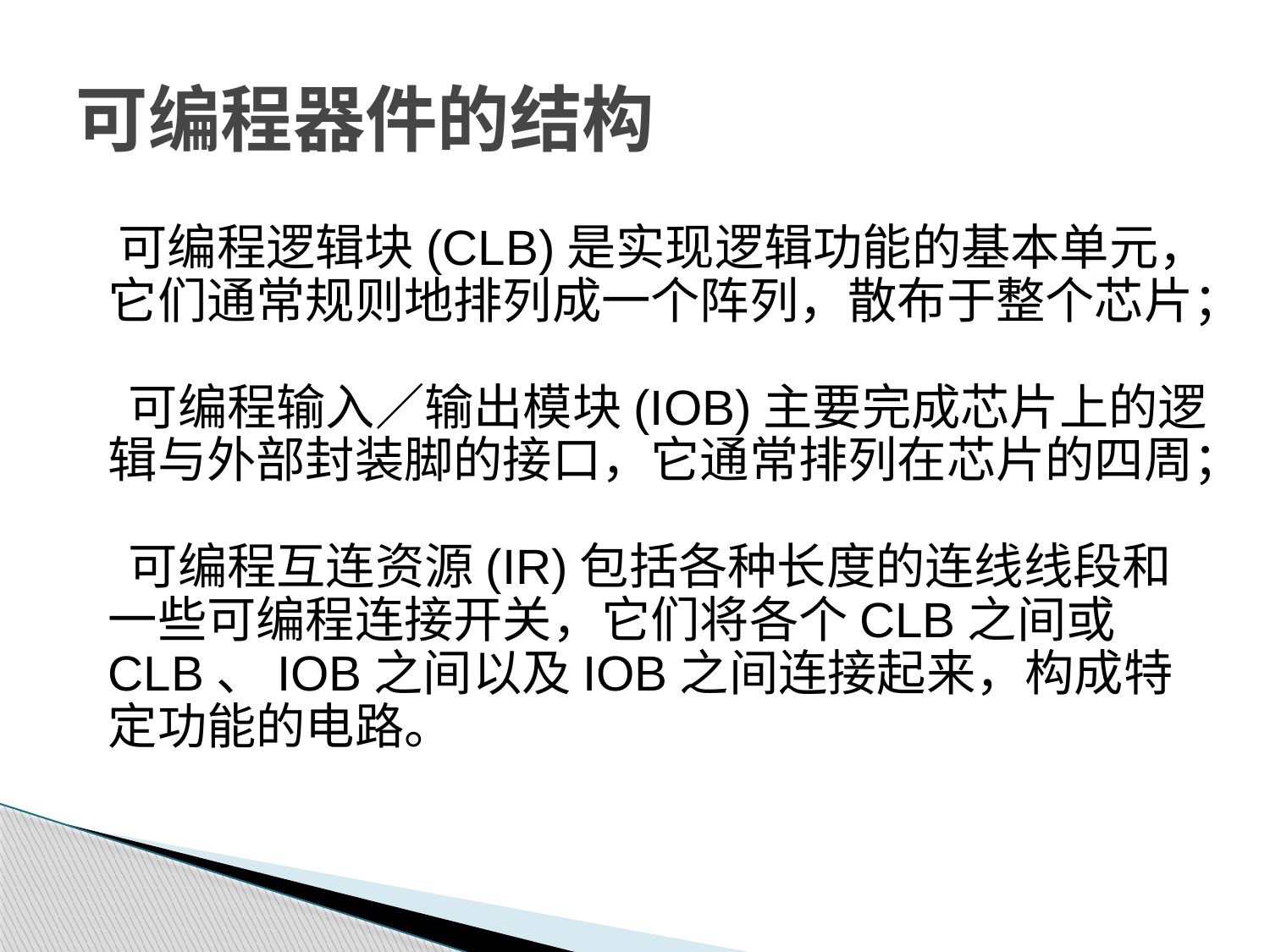

# 可编程器件的结构
   可编程逻辑块(CLB)是实现逻辑功能的基本单元，它们通常规则地排列成一个阵列，散布于整个芯片；

    可编程输入／输出模块(IOB)主要完成芯片上的逻辑与外部封装脚的接口，它通常排列在芯片的四周；

    可编程互连资源(IR)包括各种长度的连线线段和一些可编程连接开关，它们将各个CLB之间或CLB、IOB之间以及IOB之间连接起来，构成特定功能的电路。